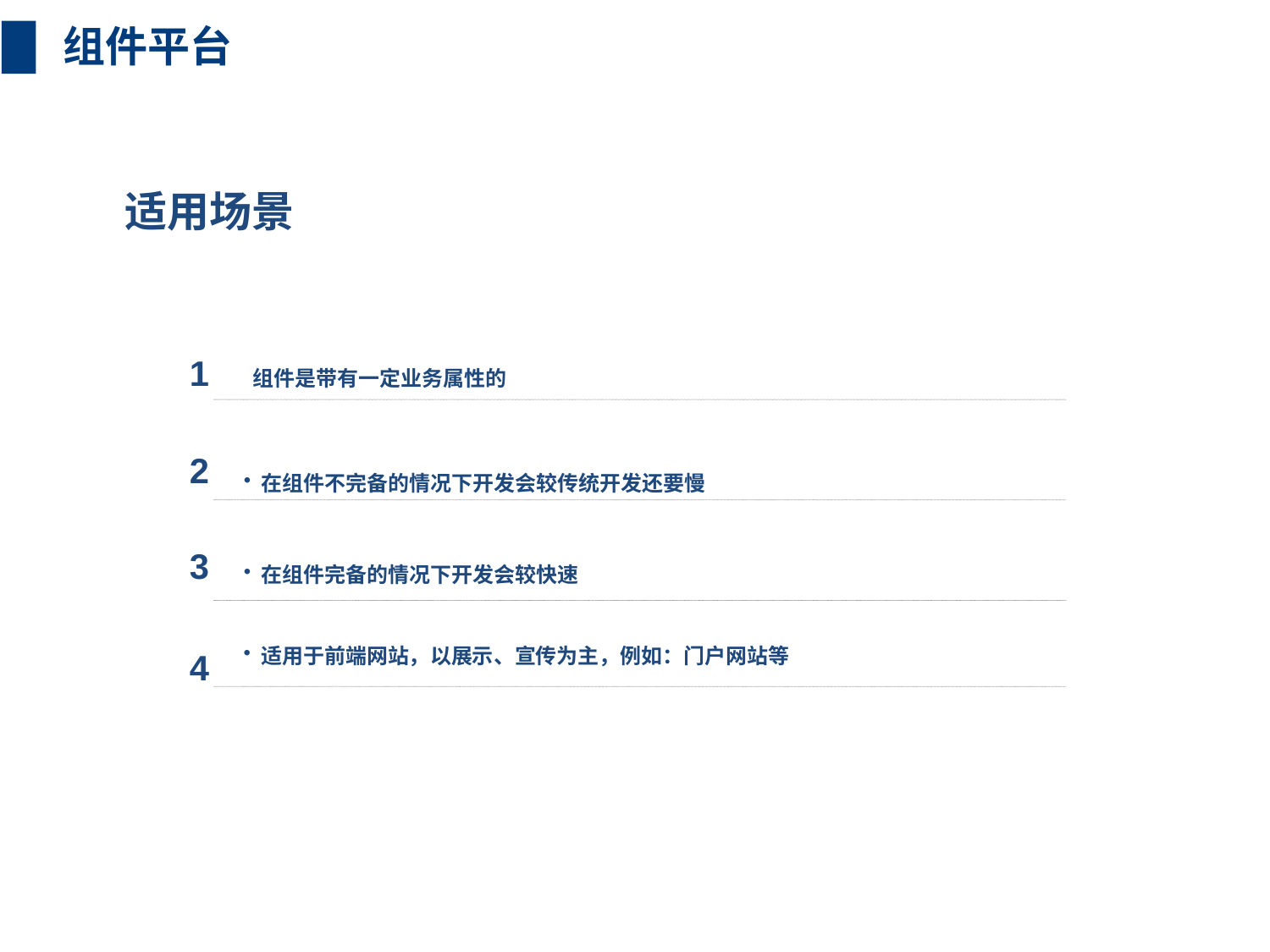

组件平台

适用场景
1
 组件是带有一定业务属性的

2
 在组件不完备的情况下开发会较传统开发还要慢

3
 在组件完备的情况下开发会较快速

 适用于前端网站，以展示、宣传为主，例如：门户网站等
4